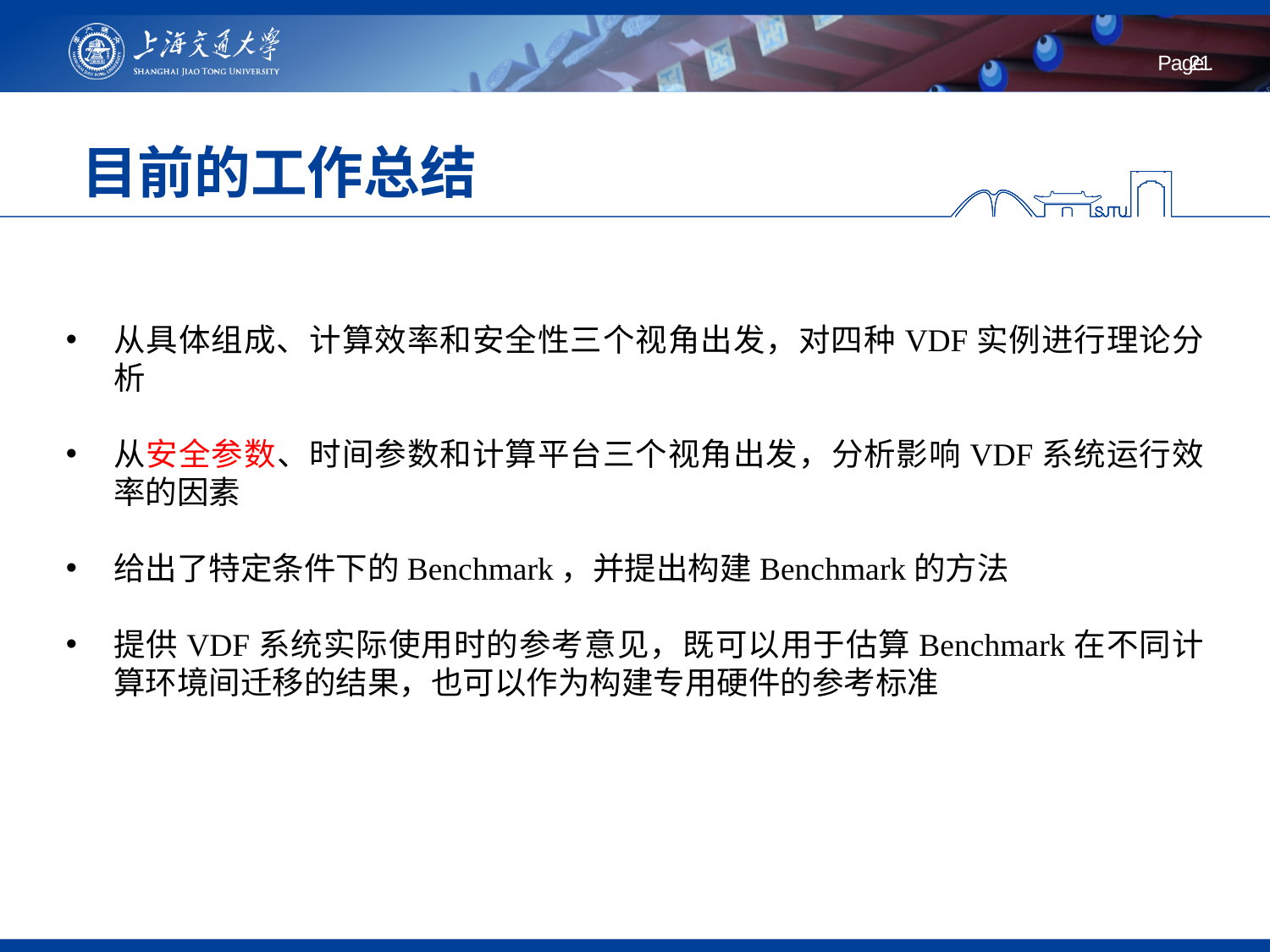

# 目前的工作总结
从具体组成、计算效率和安全性三个视角出发，对四种VDF实例进行理论分析

从安全参数、时间参数和计算平台三个视角出发，分析影响VDF系统运行效率的因素

给出了特定条件下的Benchmark，并提出构建Benchmark的方法

提供VDF系统实际使用时的参考意见，既可以用于估算Benchmark在不同计算环境间迁移的结果，也可以作为构建专用硬件的参考标准